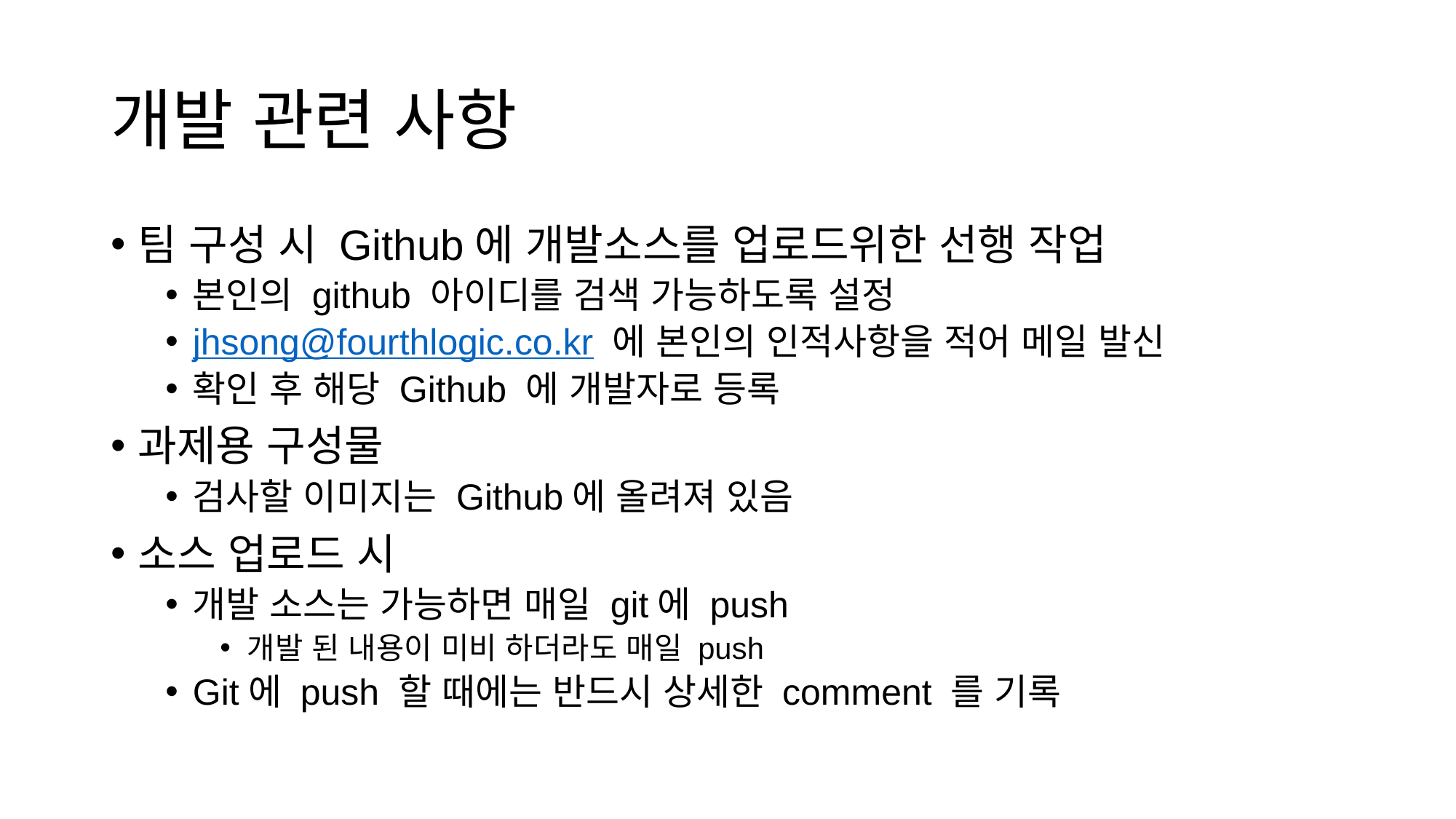

# 개발 관련 사항
팀 구성 시 Github에 개발소스를 업로드위한 선행 작업
본인의 github 아이디를 검색 가능하도록 설정
jhsong@fourthlogic.co.kr 에 본인의 인적사항을 적어 메일 발신
확인 후 해당 Github 에 개발자로 등록
과제용 구성물
검사할 이미지는 Github에 올려져 있음
소스 업로드 시
개발 소스는 가능하면 매일 git에 push
개발 된 내용이 미비 하더라도 매일 push
Git에 push 할 때에는 반드시 상세한 comment 를 기록